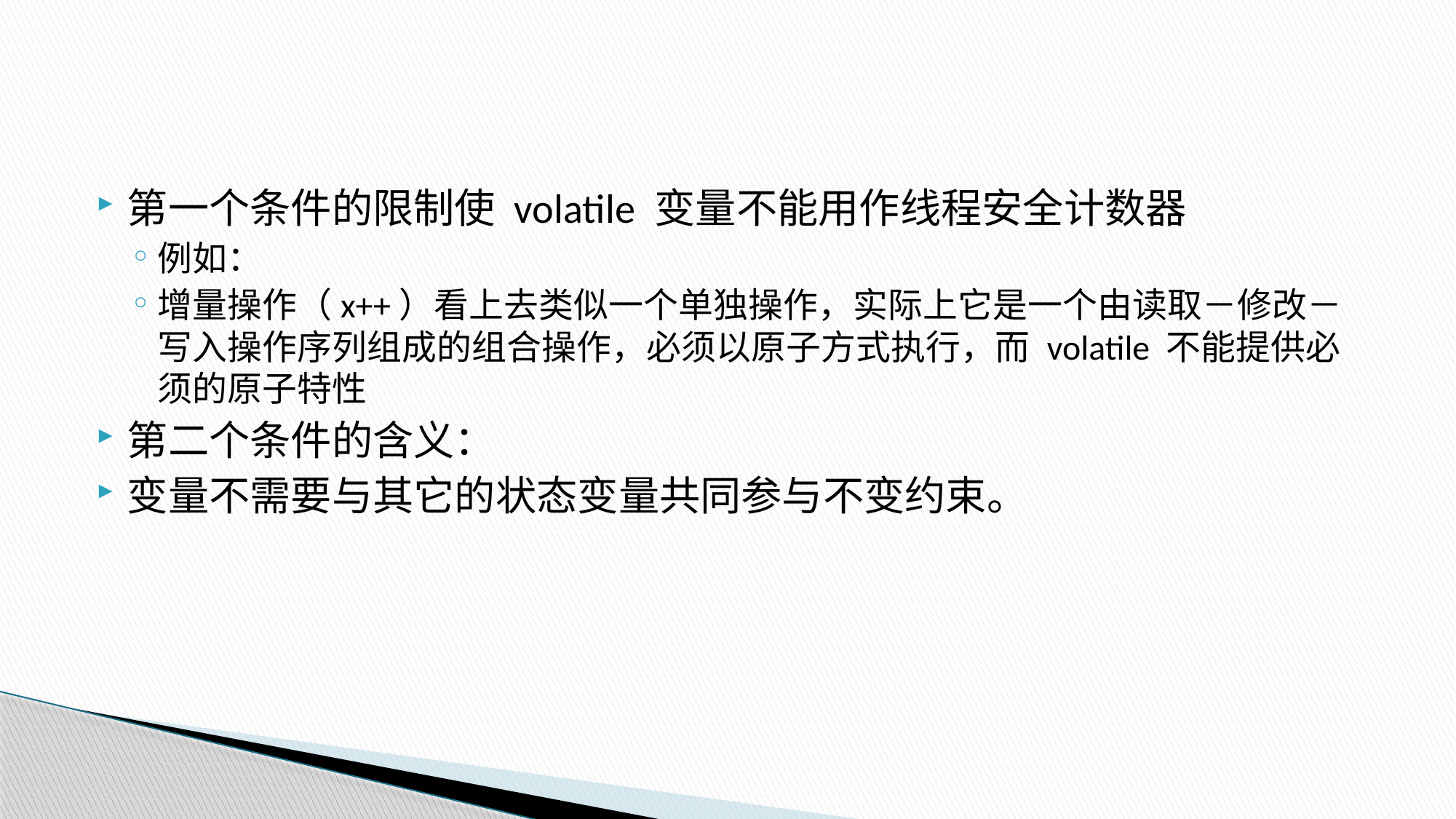

#
第一个条件的限制使 volatile 变量不能用作线程安全计数器
例如：
增量操作（x++）看上去类似一个单独操作，实际上它是一个由读取－修改－写入操作序列组成的组合操作，必须以原子方式执行，而 volatile 不能提供必须的原子特性
第二个条件的含义：
变量不需要与其它的状态变量共同参与不变约束。